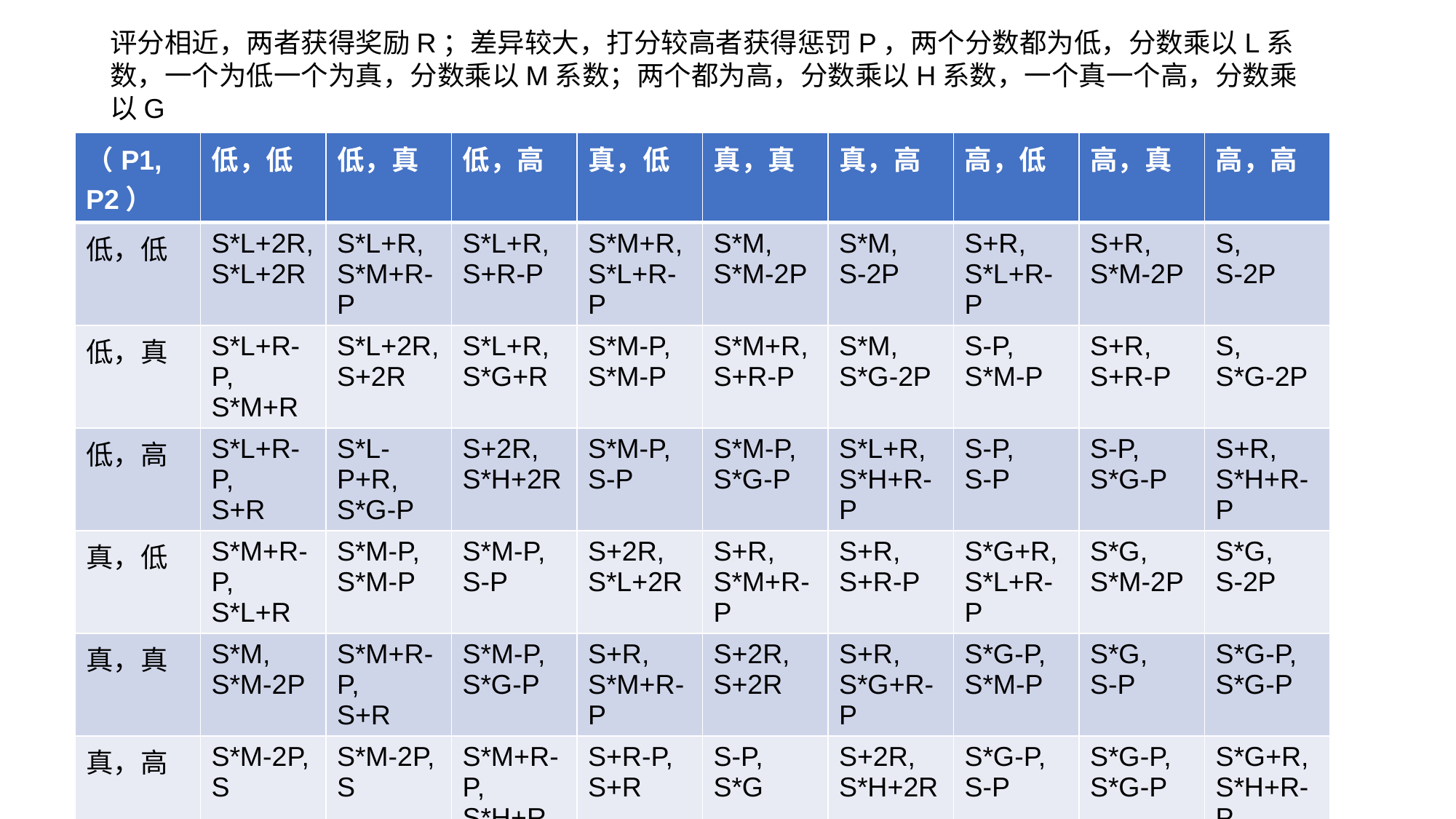

评分相近，两者获得奖励R；差异较大，打分较高者获得惩罚P，两个分数都为低，分数乘以L系数，一个为低一个为真，分数乘以M系数；两个都为高，分数乘以H系数，一个真一个高，分数乘以G
| （P1, P2） | 低，低 | 低，真 | 低，高 | 真，低 | 真，真 | 真，高 | 高，低 | 高，真 | 高，高 |
| --- | --- | --- | --- | --- | --- | --- | --- | --- | --- |
| 低，低 | S\*L+2R, S\*L+2R | S\*L+R, S\*M+R-P | S\*L+R, S+R-P | S\*M+R, S\*L+R-P | S\*M, S\*M-2P | S\*M, S-2P | S+R, S\*L+R-P | S+R, S\*M-2P | S, S-2P |
| 低，真 | S\*L+R-P, S\*M+R | S\*L+2R, S+2R | S\*L+R, S\*G+R | S\*M-P, S\*M-P | S\*M+R, S+R-P | S\*M, S\*G-2P | S-P, S\*M-P | S+R, S+R-P | S, S\*G-2P |
| 低，高 | S\*L+R-P, S+R | S\*L-P+R, S\*G-P | S+2R, S\*H+2R | S\*M-P, S-P | S\*M-P, S\*G-P | S\*L+R, S\*H+R-P | S-P, S-P | S-P, S\*G-P | S+R, S\*H+R-P |
| 真，低 | S\*M+R-P, S\*L+R | S\*M-P, S\*M-P | S\*M-P, S-P | S+2R, S\*L+2R | S+R, S\*M+R-P | S+R, S+R-P | S\*G+R, S\*L+R-P | S\*G, S\*M-2P | S\*G, S-2P |
| 真，真 | S\*M, S\*M-2P | S\*M+R-P, S+R | S\*M-P, S\*G-P | S+R, S\*M+R-P | S+2R, S+2R | S+R, S\*G+R-P | S\*G-P, S\*M-P | S\*G, S-P | S\*G-P, S\*G-P |
| 真，高 | S\*M-2P, S | S\*M-2P, S | S\*M+R-P, S\*H+R | S+R-P, S+R | S-P, S\*G | S+2R, S\*H+2R | S\*G-P, S-P | S\*G-P, S\*G-P | S\*G+R, S\*H+R-P |
| 高，低 | S+R-P, S\*L+R | S-P, S\*M-P | S-P, S-P | S\*G+R-P, S\*L+R | S\*G-P, S\*M-P | S\*G-P, S-P | S\*H+2R, S\*L+2R | S\*H+R, S\*M+R-P | S\*H+R, S+R-P |
| 高，真 | S-2P, S\*M | S+R-P, S+R | S-P, S\*G-P | S\*G-2P, S\*M | S\*G+R-P, S+R | S\*G-P, S\*G-P | S\*H+R-P, | S\*H+2R, S+2R | S\*H+R, S\*G+R-P |
| 高，高 | S-2P, S | S-2P, S\*G | S+R-P, S\*H+R | S\*G-2P, S | S\*G-2P, S\*G | S\*G, S\*H-P | S\*H+R-P, S+R | S\*H+R-P, S\*G+R | S\*H+2R, S\*H+2R |